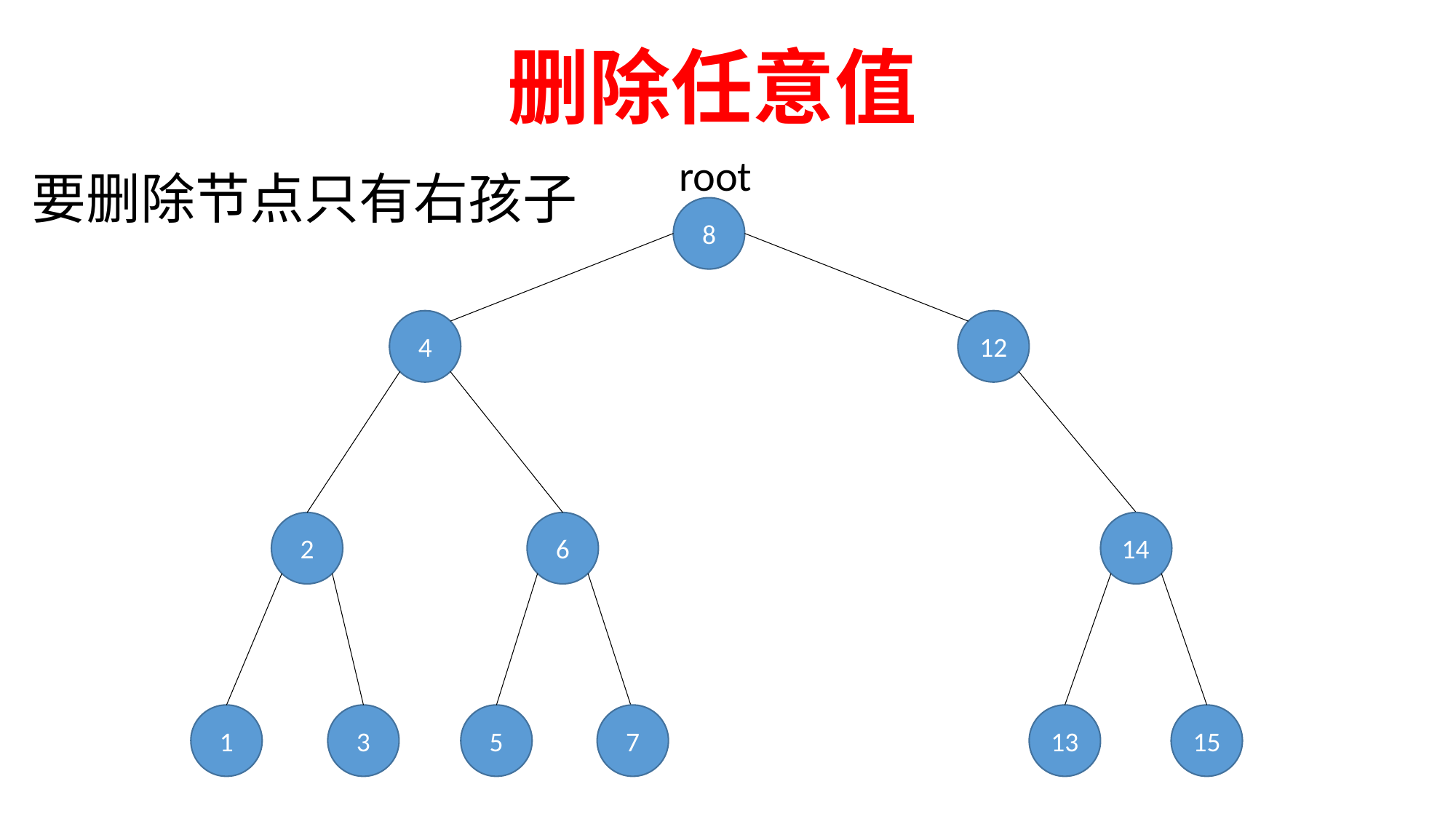

删除任意值
root
要删除节点只有右孩子

8
4
12
14
13
15
2
6
1
7
3
5